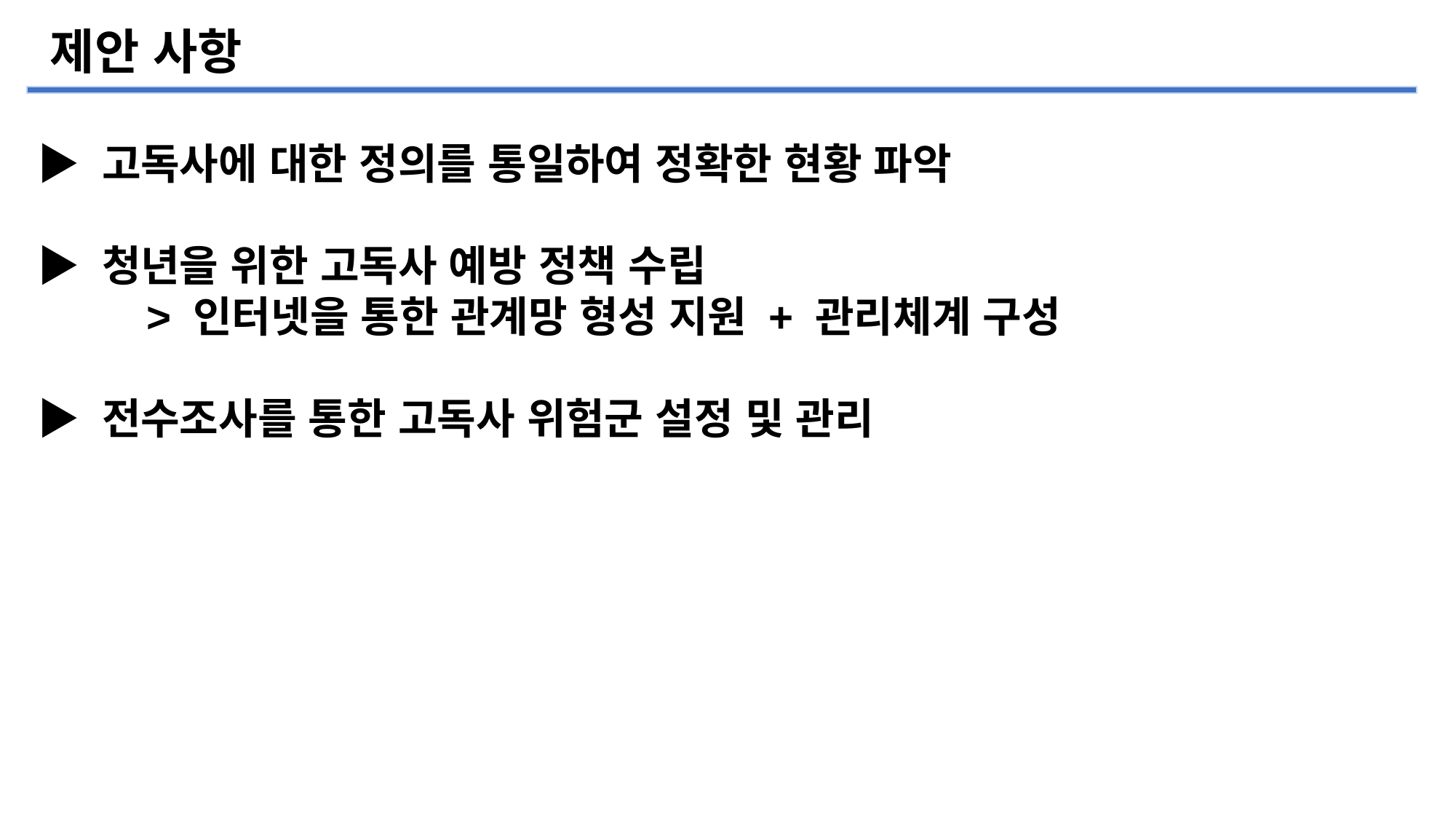

# 제안 사항

▶ 고독사에 대한 정의를 통일하여 정확한 현황 파악

▶ 청년을 위한 고독사 예방 정책 수립
	> 인터넷을 통한 관계망 형성 지원 + 관리체계 구성

▶ 전수조사를 통한 고독사 위험군 설정 및 관리